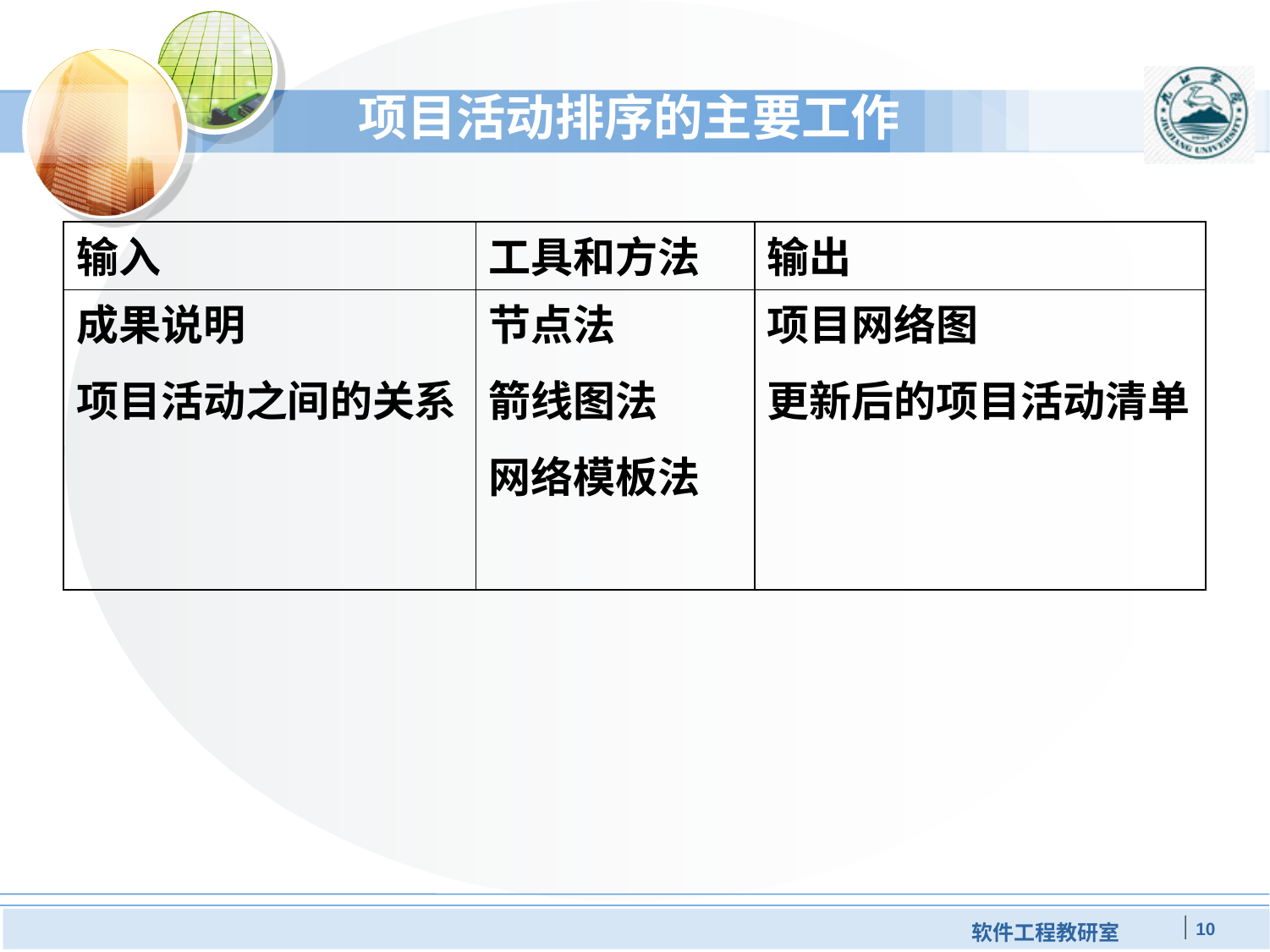

# 项目活动排序的主要工作
| 输入 | 工具和方法 | 输出 |
| --- | --- | --- |
| 成果说明 项目活动之间的关系 | 节点法 箭线图法 网络模板法 | 项目网络图 更新后的项目活动清单 |